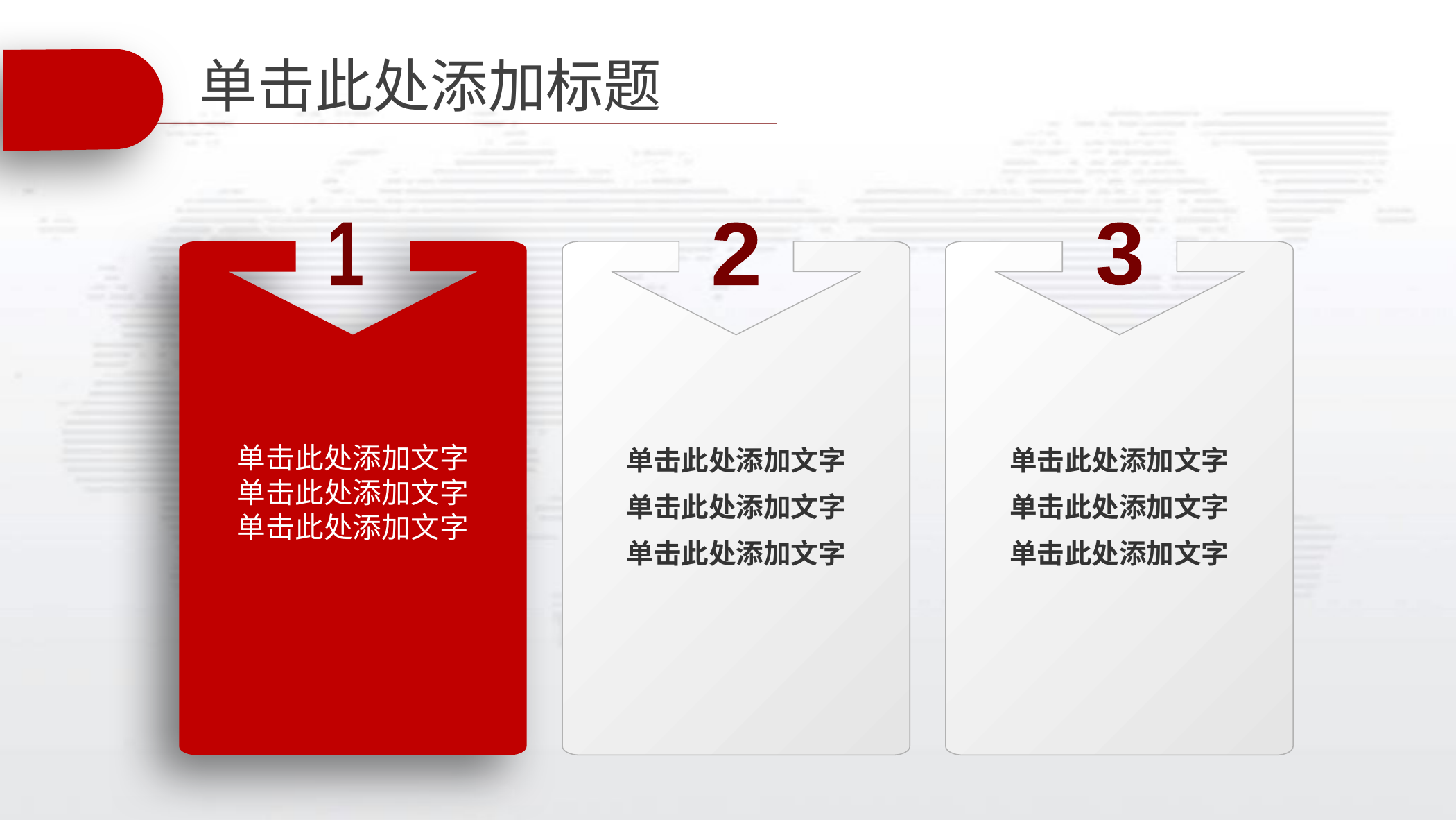

# 单击此处添加标题
1
2
3

单击此处添加文字
单击此处添加文字
单击此处添加文字
单击此处添加文字
单击此处添加文字
单击此处添加文字
单击此处添加文字
单击此处添加文字
单击此处添加文字